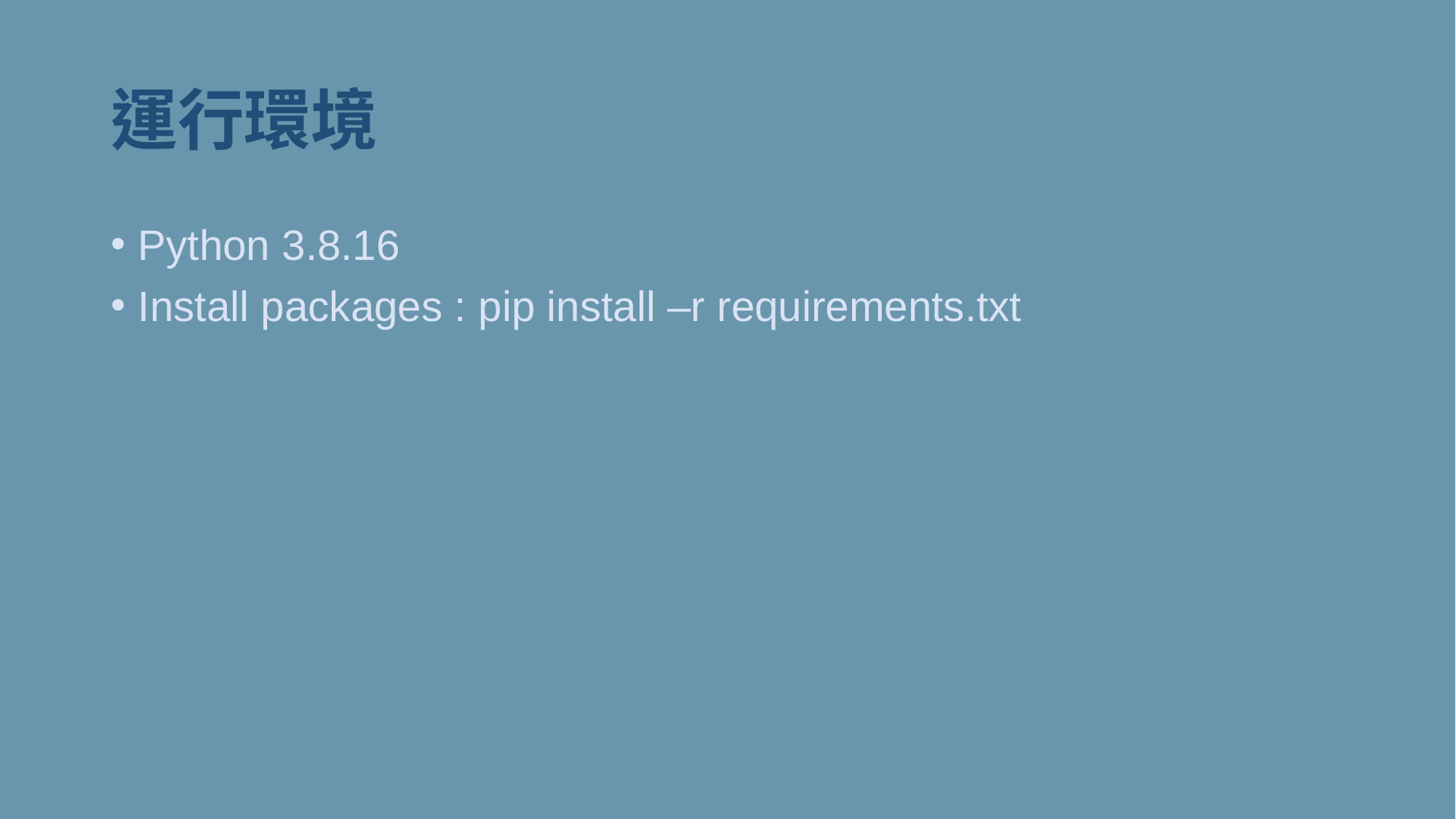

# 運行環境
Python 3.8.16
Install packages : pip install –r requirements.txt